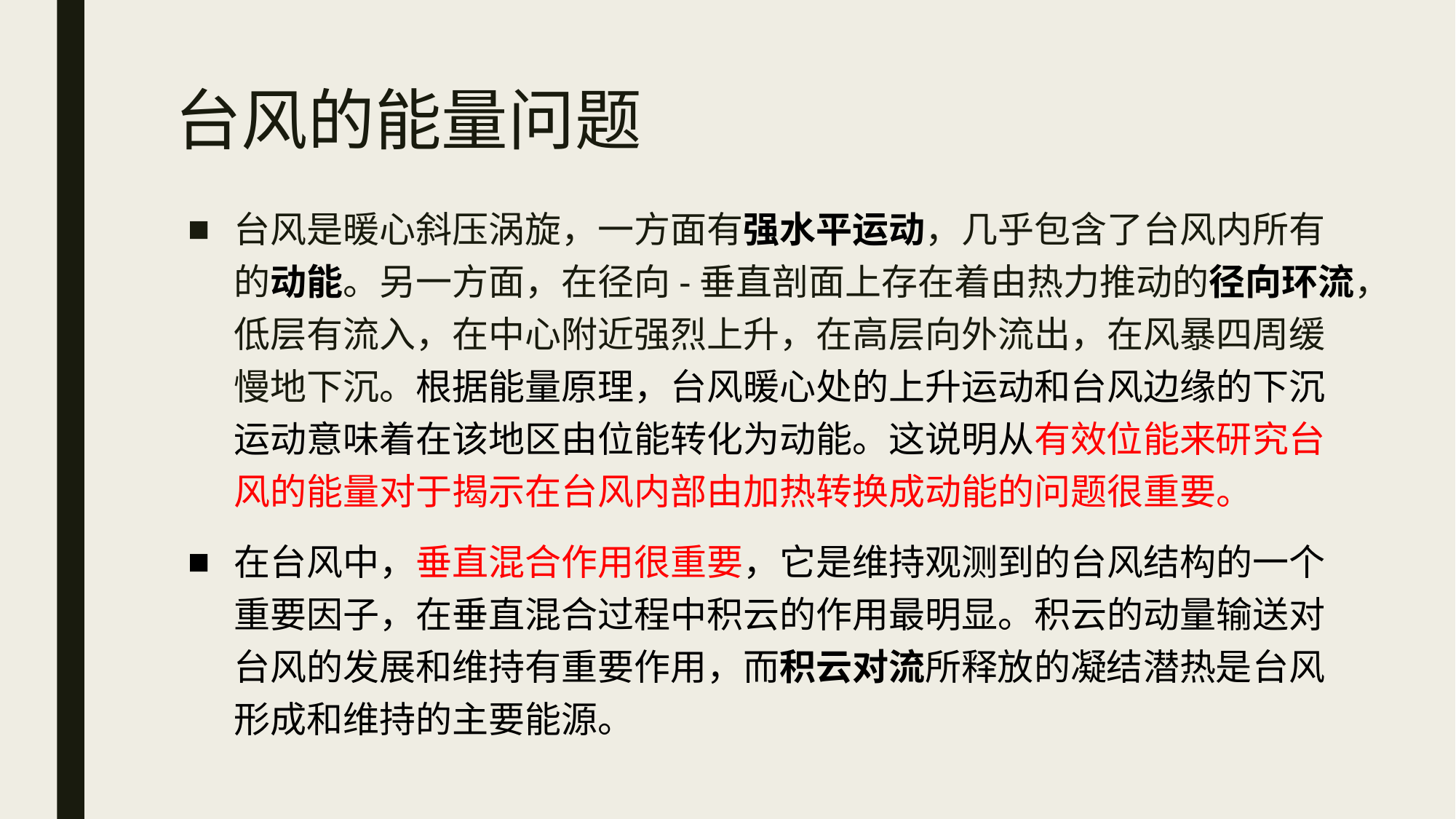

# 台风的能量问题
台风是暖心斜压涡旋，一方面有强水平运动，几乎包含了台风内所有的动能。另一方面，在径向-垂直剖面上存在着由热力推动的径向环流，低层有流入，在中心附近强烈上升，在高层向外流出，在风暴四周缓慢地下沉。根据能量原理，台风暖心处的上升运动和台风边缘的下沉运动意味着在该地区由位能转化为动能。这说明从有效位能来研究台风的能量对于揭示在台风内部由加热转换成动能的问题很重要。
在台风中，垂直混合作用很重要，它是维持观测到的台风结构的一个重要因子，在垂直混合过程中积云的作用最明显。积云的动量输送对台风的发展和维持有重要作用，而积云对流所释放的凝结潜热是台风形成和维持的主要能源。